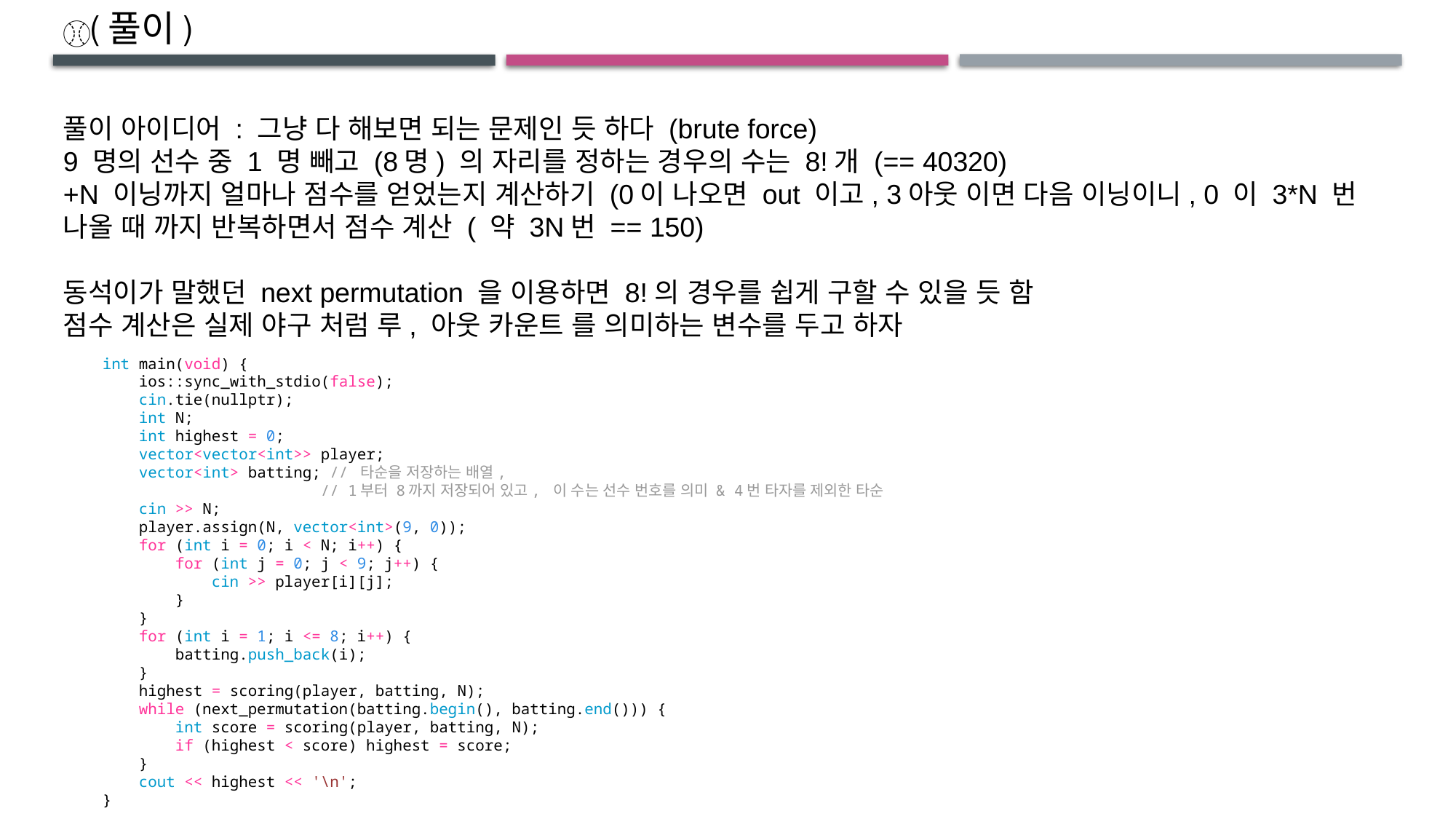

⚾(풀이)
풀이 아이디어 : 그냥 다 해보면 되는 문제인 듯 하다 (brute force)
9 명의 선수 중 1 명 빼고 (8명) 의 자리를 정하는 경우의 수는 8!개 (== 40320)
+N 이닝까지 얼마나 점수를 얻었는지 계산하기 (0이 나오면 out 이고, 3아웃 이면 다음 이닝이니, 0 이 3*N 번 나올 때 까지 반복하면서 점수 계산 ( 약 3N번 == 150)

동석이가 말했던 next permutation 을 이용하면 8!의 경우를 쉽게 구할 수 있을 듯 함
점수 계산은 실제 야구 처럼 루, 아웃 카운트 를 의미하는 변수를 두고 하자
int main(void) {
    ios::sync_with_stdio(false);
    cin.tie(nullptr);
    int N;
    int highest = 0;
    vector<vector<int>> player;
    vector<int> batting; // 타순을 저장하는 배열,
    		// 1부터 8까지 저장되어 있고, 이 수는 선수 번호를 의미 & 4번 타자를 제외한 타순
    cin >> N;
    player.assign(N, vector<int>(9, 0));
    for (int i = 0; i < N; i++) {
        for (int j = 0; j < 9; j++) {
            cin >> player[i][j];
        }
    }
    for (int i = 1; i <= 8; i++) {
        batting.push_back(i);
    }
    highest = scoring(player, batting, N);
    while (next_permutation(batting.begin(), batting.end())) {
        int score = scoring(player, batting, N);
        if (highest < score) highest = score;
    }
    cout << highest << '\n';
}